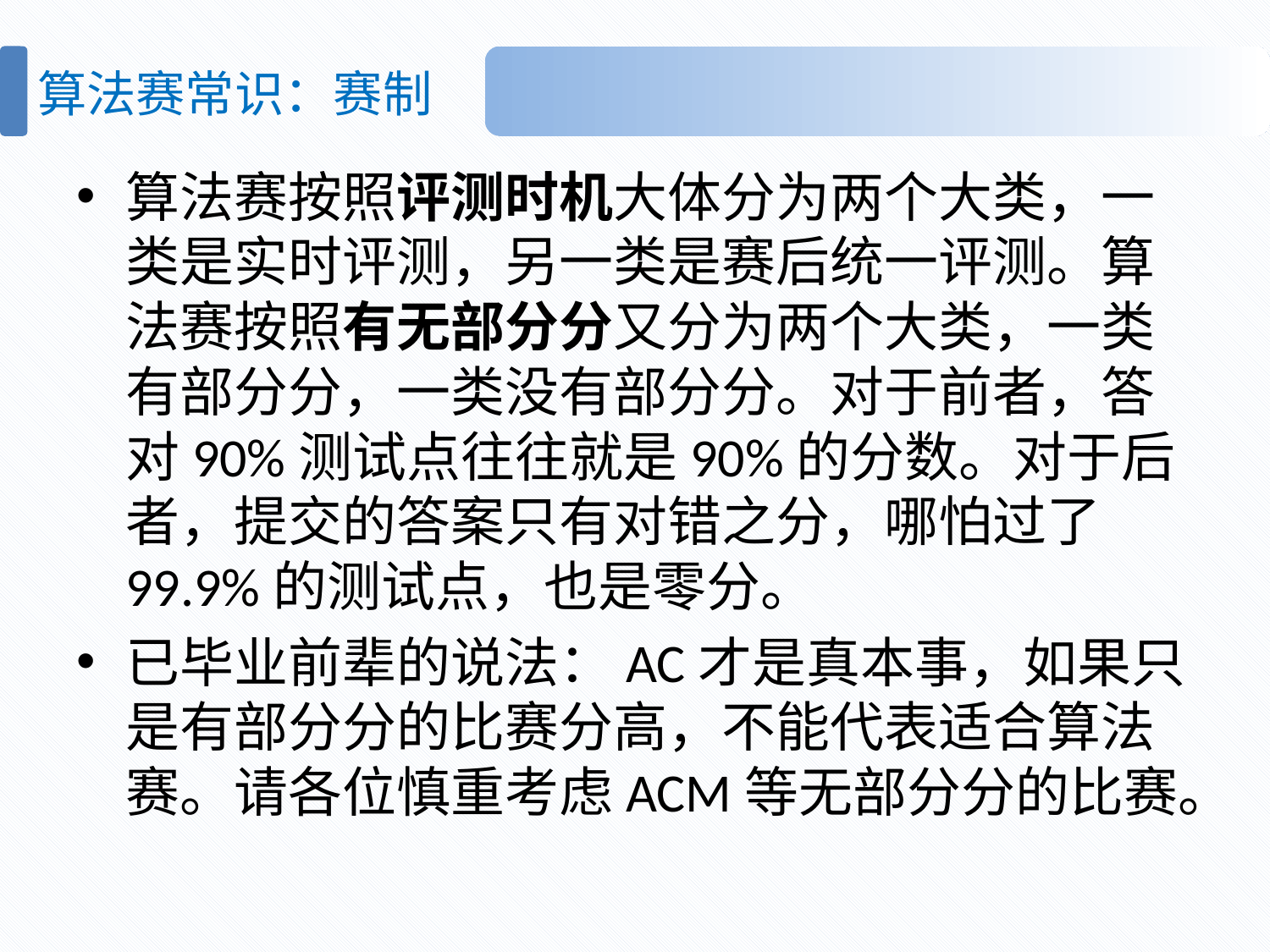

# 算法赛常识：赛制
算法赛按照评测时机大体分为两个大类，一类是实时评测，另一类是赛后统一评测。算法赛按照有无部分分又分为两个大类，一类有部分分，一类没有部分分。对于前者，答对90%测试点往往就是90%的分数。对于后者，提交的答案只有对错之分，哪怕过了99.9%的测试点，也是零分。
已毕业前辈的说法：AC才是真本事，如果只是有部分分的比赛分高，不能代表适合算法赛。请各位慎重考虑ACM等无部分分的比赛。